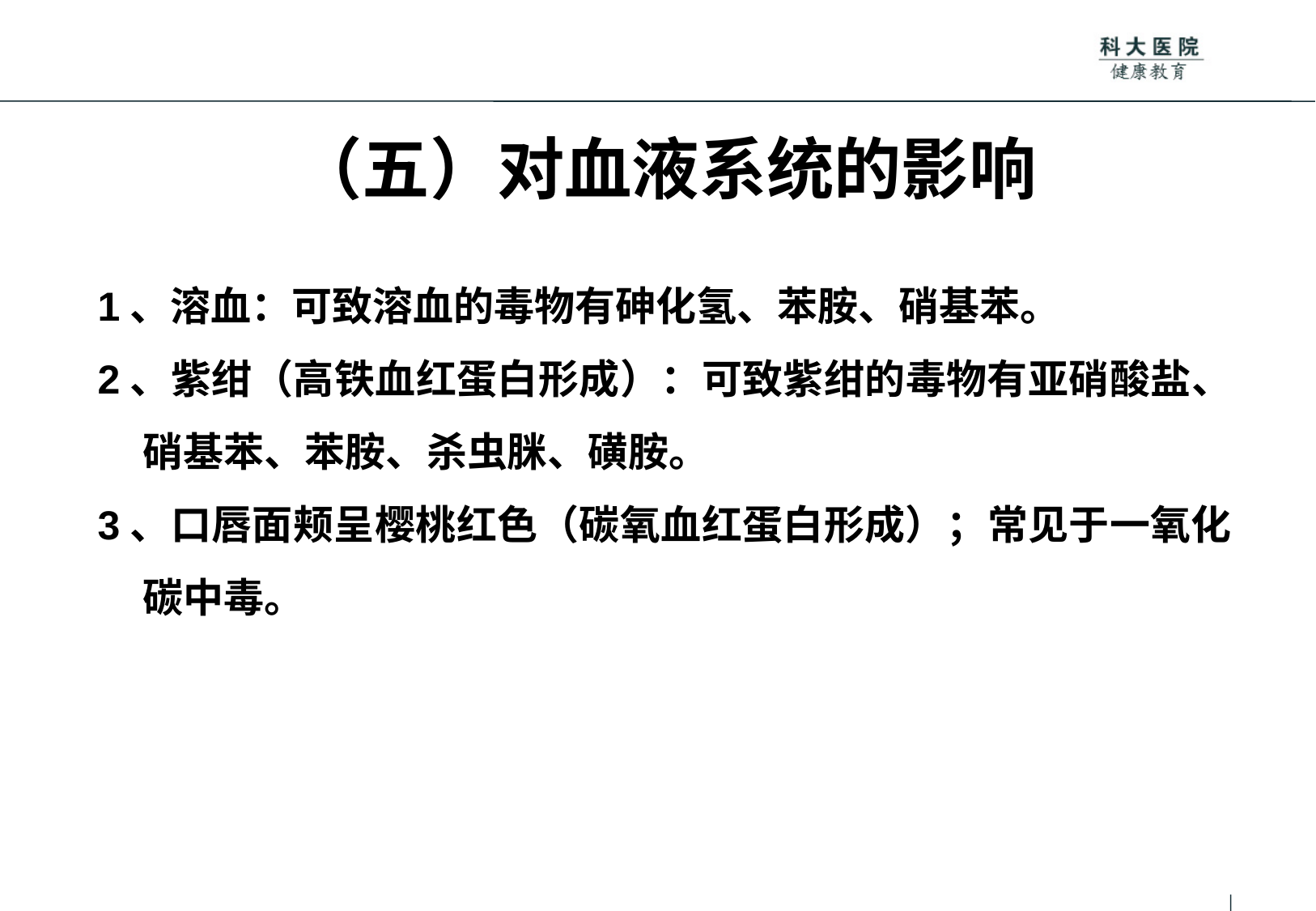

# （五）对血液系统的影响
1、溶血：可致溶血的毒物有砷化氢、苯胺、硝基苯。
2、紫绀（高铁血红蛋白形成）：可致紫绀的毒物有亚硝酸盐、硝基苯、苯胺、杀虫脒、磺胺。
3、口唇面颊呈樱桃红色（碳氧血红蛋白形成）；常见于一氧化碳中毒。